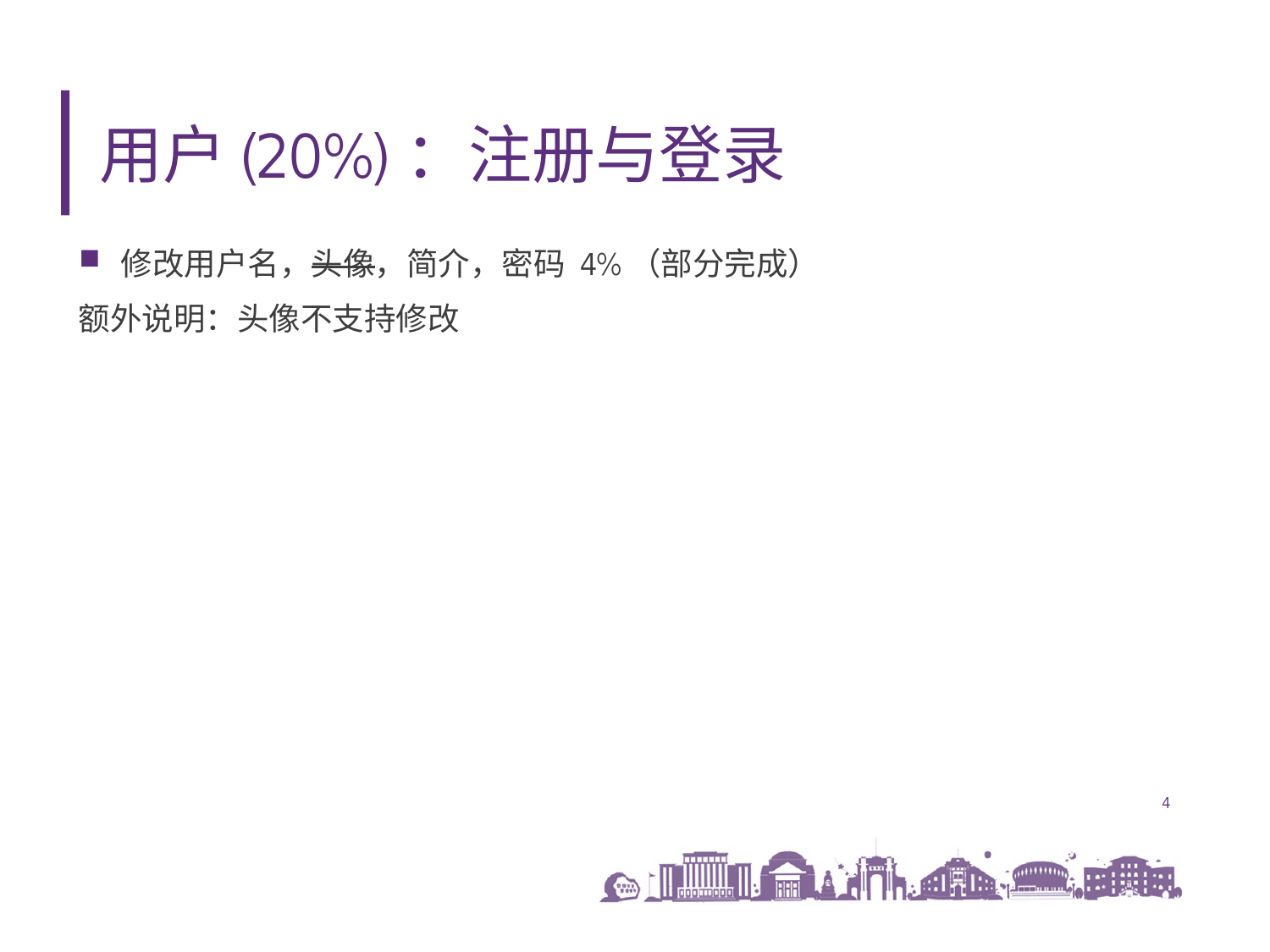

# 用户(20%)：注册与登录
修改用户名，头像，简介，密码 4%（部分完成）
额外说明：头像不支持修改

4